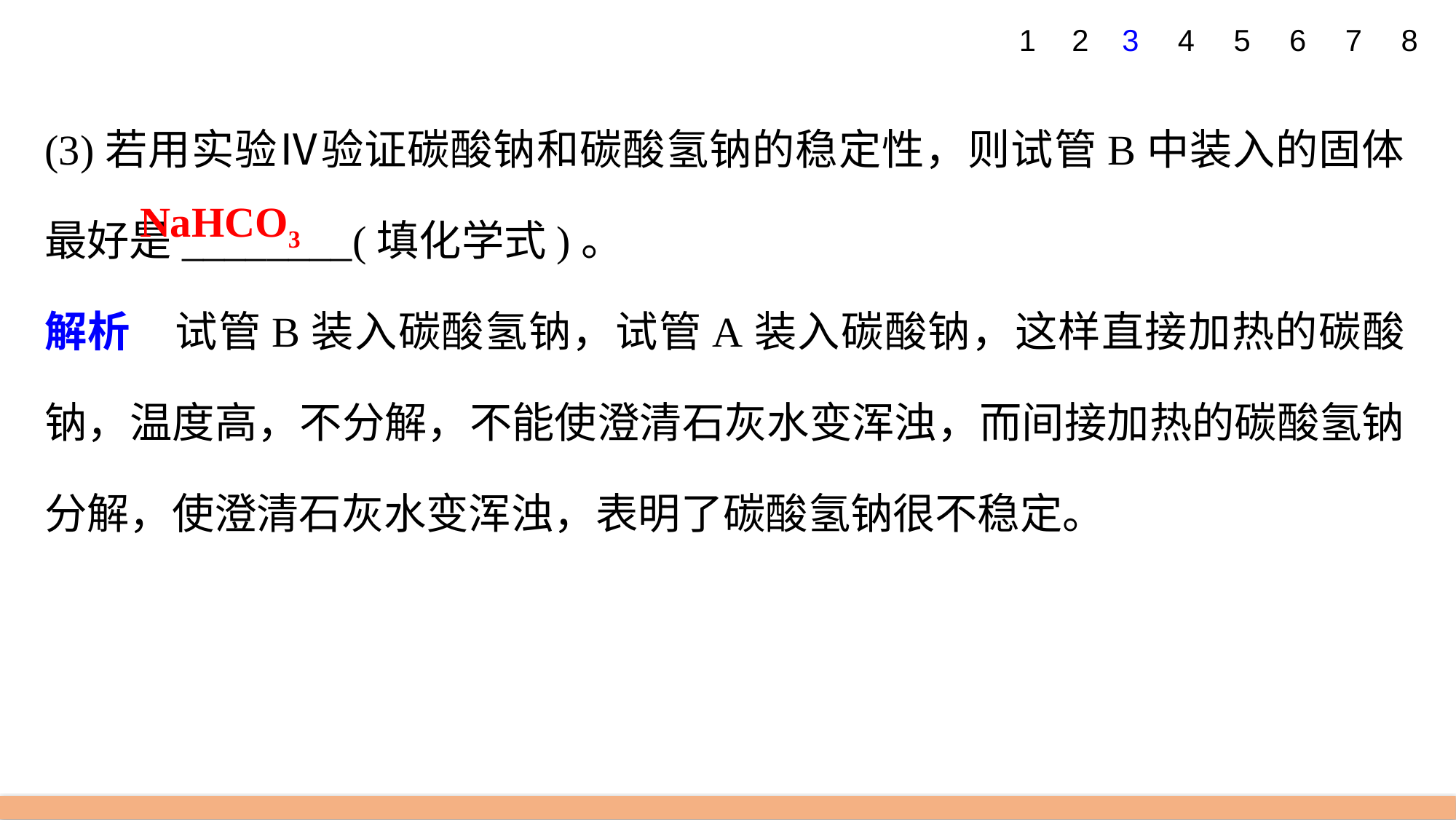

1
2
3
4
5
6
7
8
(3)若用实验Ⅳ验证碳酸钠和碳酸氢钠的稳定性，则试管B中装入的固体最好是________(填化学式)。
解析　试管B装入碳酸氢钠，试管A装入碳酸钠，这样直接加热的碳酸钠，温度高，不分解，不能使澄清石灰水变浑浊，而间接加热的碳酸氢钠分解，使澄清石灰水变浑浊，表明了碳酸氢钠很不稳定。
NaHCO3